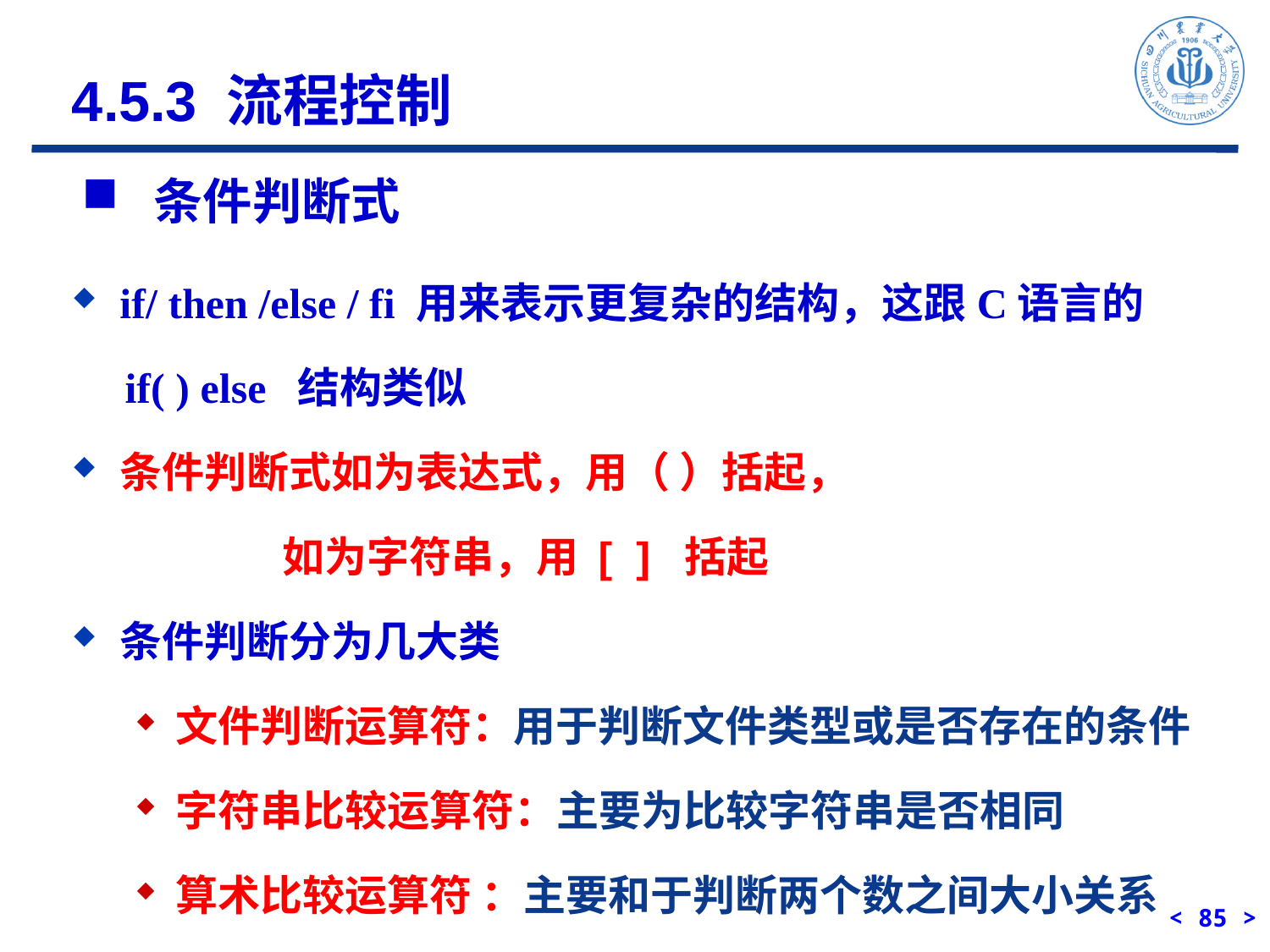

4.5.3 流程控制
  条件判断式
if/ then /else / fi 用来表示更复杂的结构，这跟C语言的
     if( ) else  结构类似
条件判断式如为表达式，用（ ）括起，
                     如为字符串，用 [  ]  括起
条件判断分为几大类
文件判断运算符：用于判断文件类型或是否存在的条件
字符串比较运算符：主要为比较字符串是否相同
算术比较运算符 ：主要和于判断两个数之间大小关系